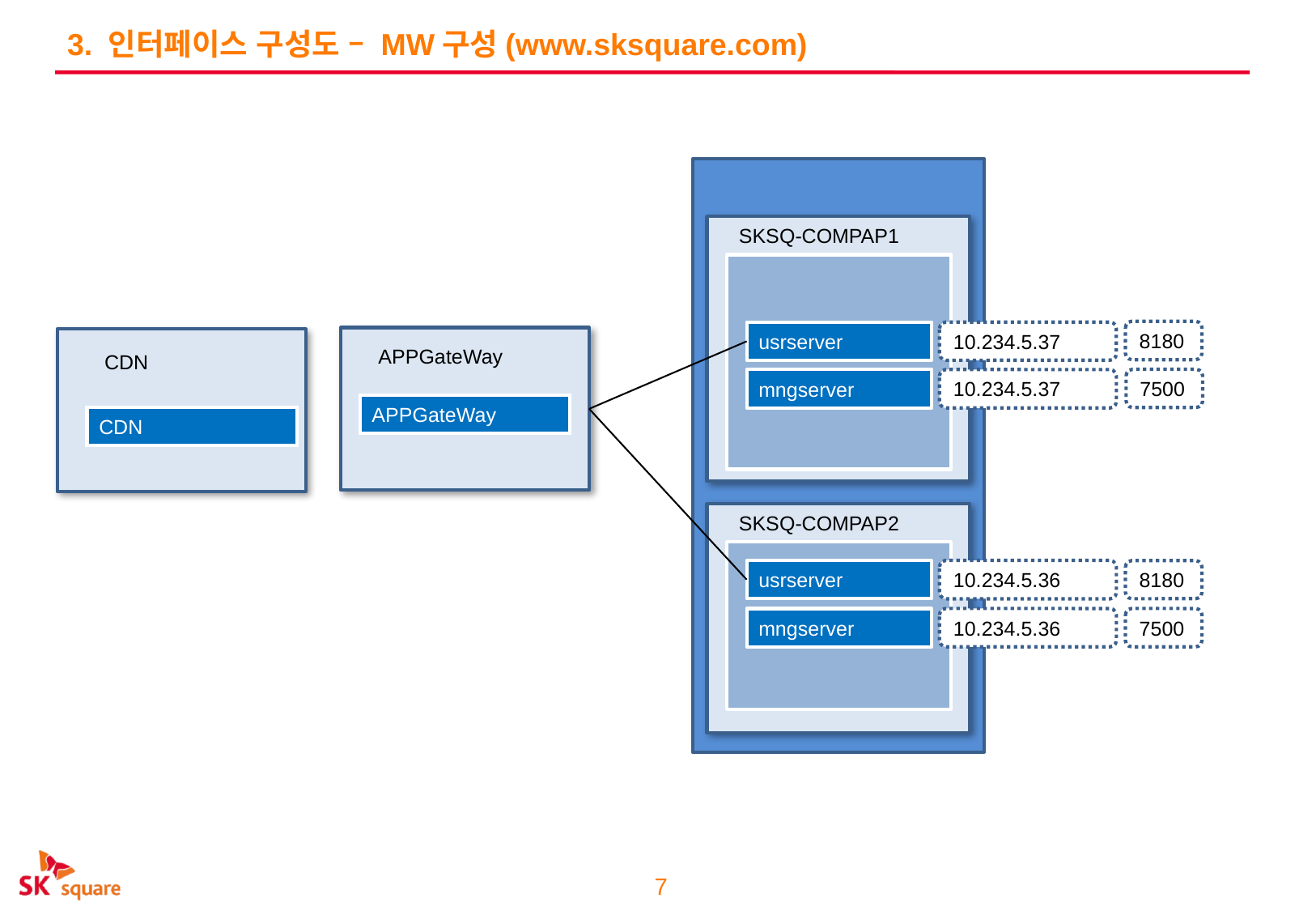

# 3. 인터페이스 구성도 – MW구성(www.sksquare.com)

SKSQ-COMPAP1

8180
usrserver
10.234.5.37

APPGateWay
APPGateWay
7500
mngserver
10.234.5.37
SKSQ-COMPAP2

10.234.5.36
usrserver
8180
mngserver
10.234.5.36
7500

CDN
CDN